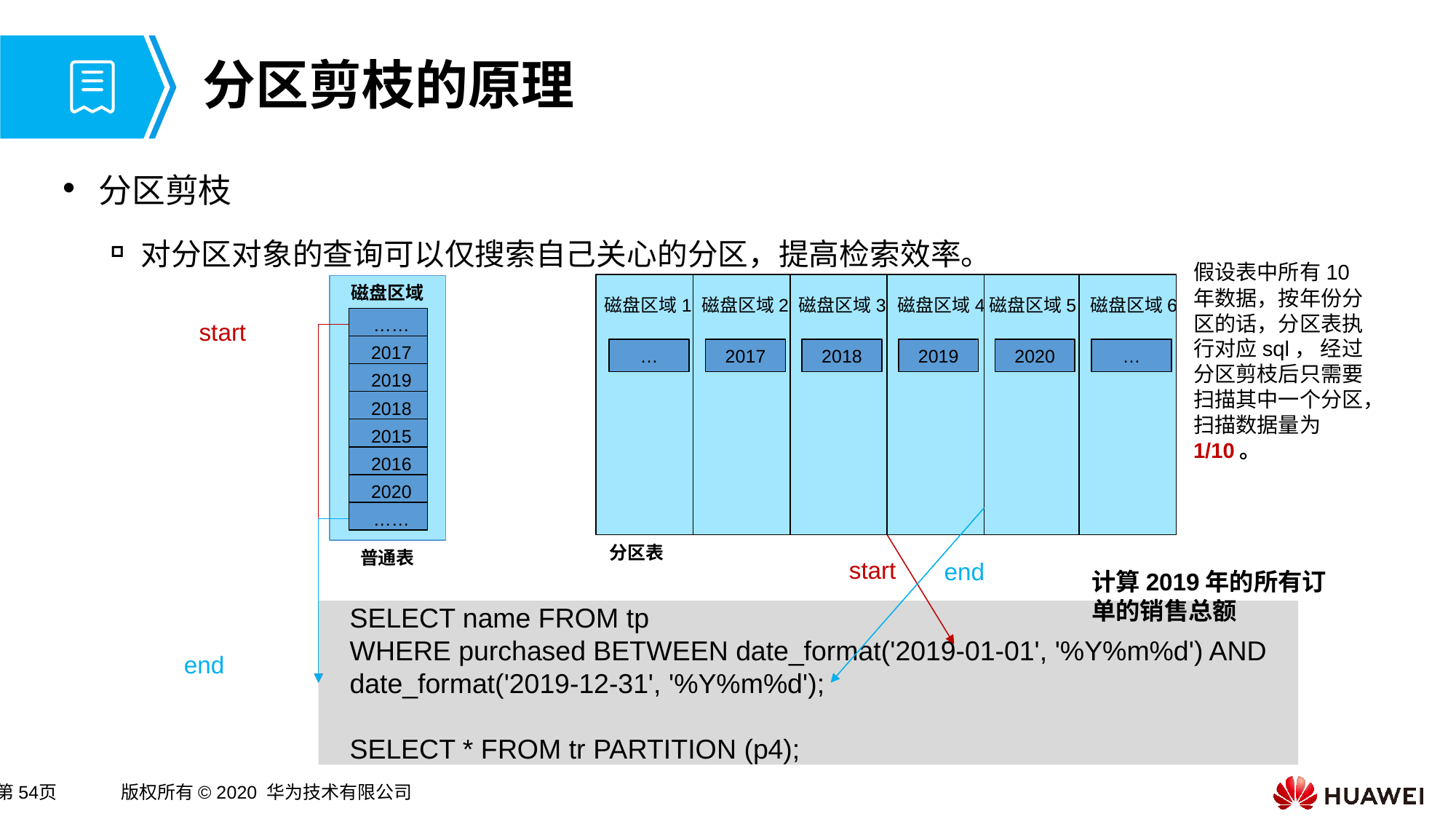

# 分区剪枝的原理
分区剪枝
对分区对象的查询可以仅搜索自己关心的分区，提高检索效率。
假设表中所有10年数据，按年份分区的话，分区表执行对应sql， 经过分区剪枝后只需要扫描其中一个分区，扫描数据量为1/10。

磁盘区域
磁盘区域1
磁盘区域2
磁盘区域3
磁盘区域4
磁盘区域5
磁盘区域6

……
2017
2019
2018
2015
2016
2020
……
start
…
2017
2018
2019
2020
…
分区表
普通表
start
end
计算2019年的所有订单的销售总额
SELECT name FROM tp
WHERE purchased BETWEEN date_format('2019-01-01', '%Y%m%d') AND date_format('2019-12-31', '%Y%m%d');

SELECT * FROM tr PARTITION (p4);
end